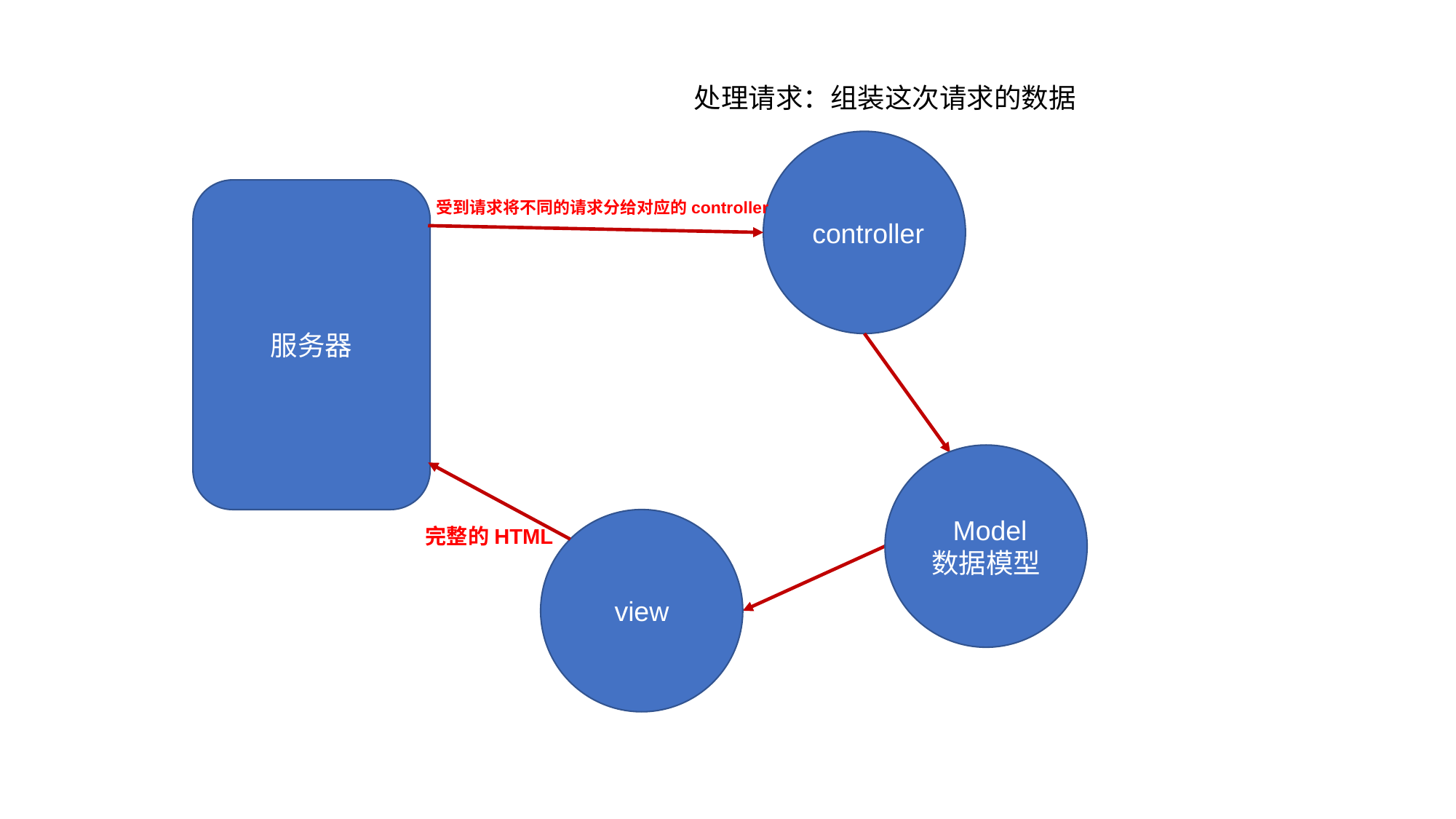

处理请求：组装这次请求的数据
 controller
服务器
受到请求将不同的请求分给对应的controller
 Model
数据模型
view
完整的HTML